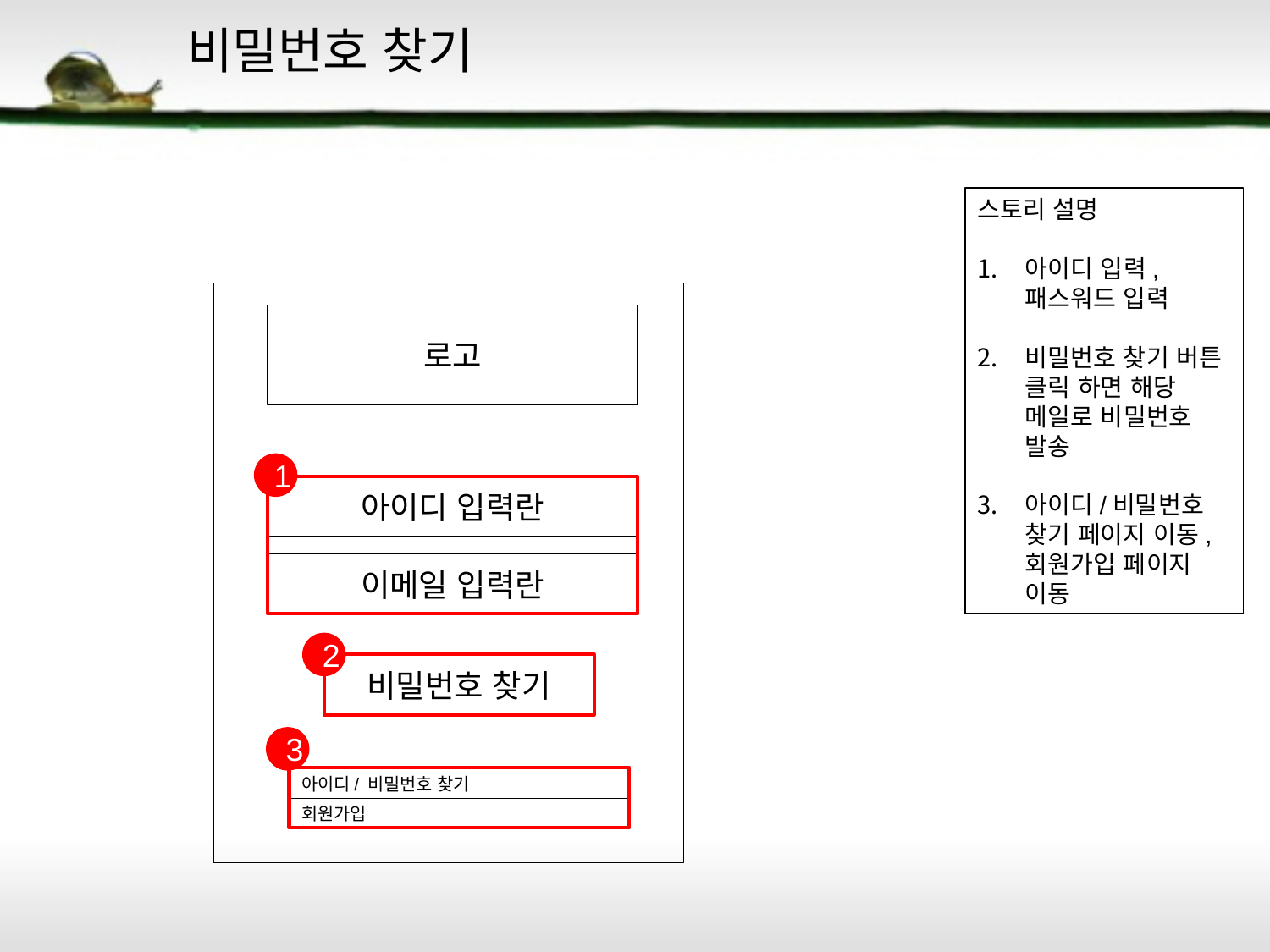

비밀번호 찾기
스토리 설명

아이디 입력, 패스워드 입력

비밀번호 찾기 버튼 클릭 하면 해당 메일로 비밀번호 발송

아이디/비밀번호 찾기 페이지 이동, 회원가입 페이지 이동

로고
아이디 입력란
이메일 입력란
비밀번호 찾기
아이디/ 비밀번호 찾기
회원가입
1

2

3